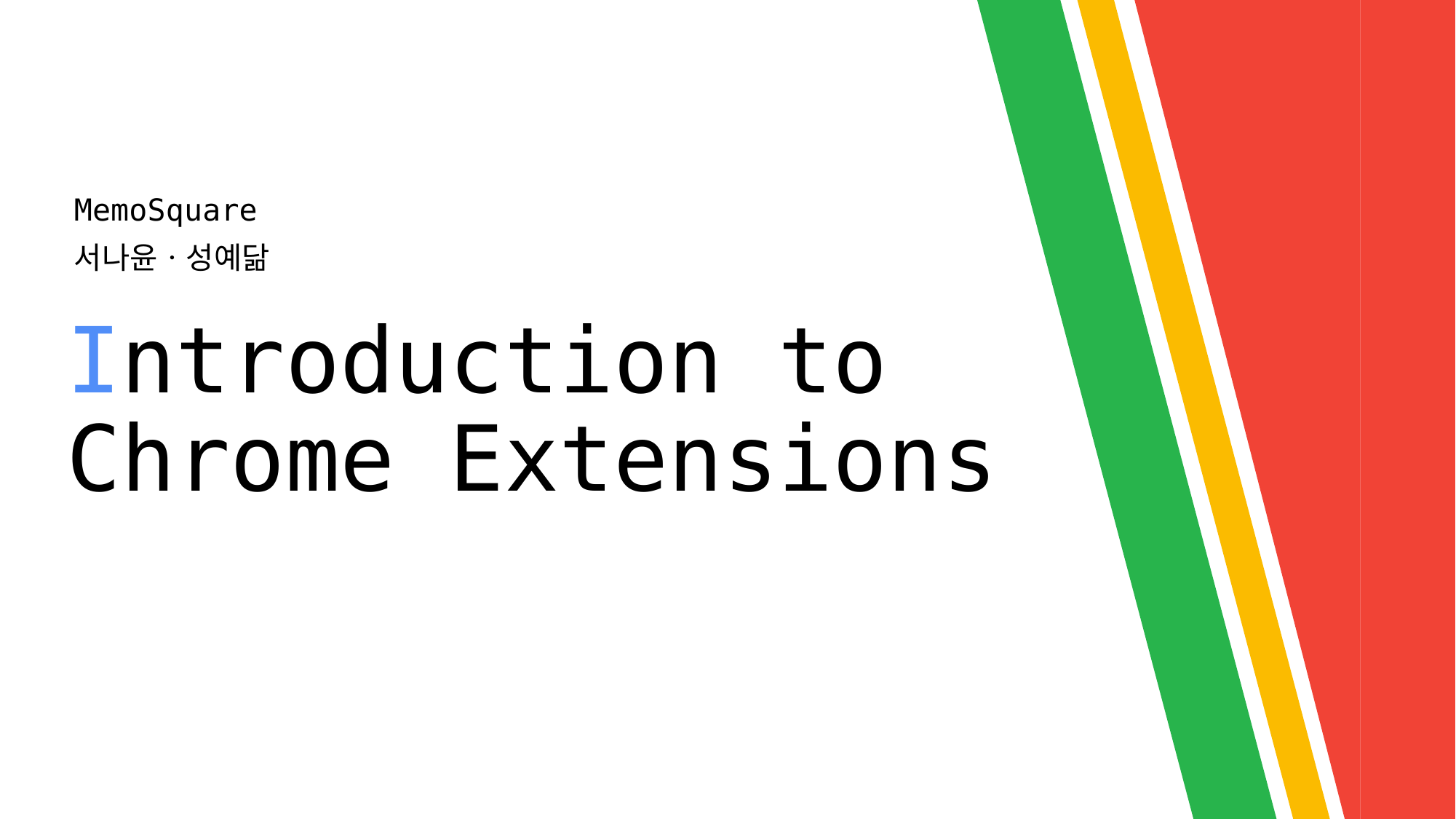

MemoSquare
서나윤ㆍ성예닮
# Introduction to Chrome Extensions